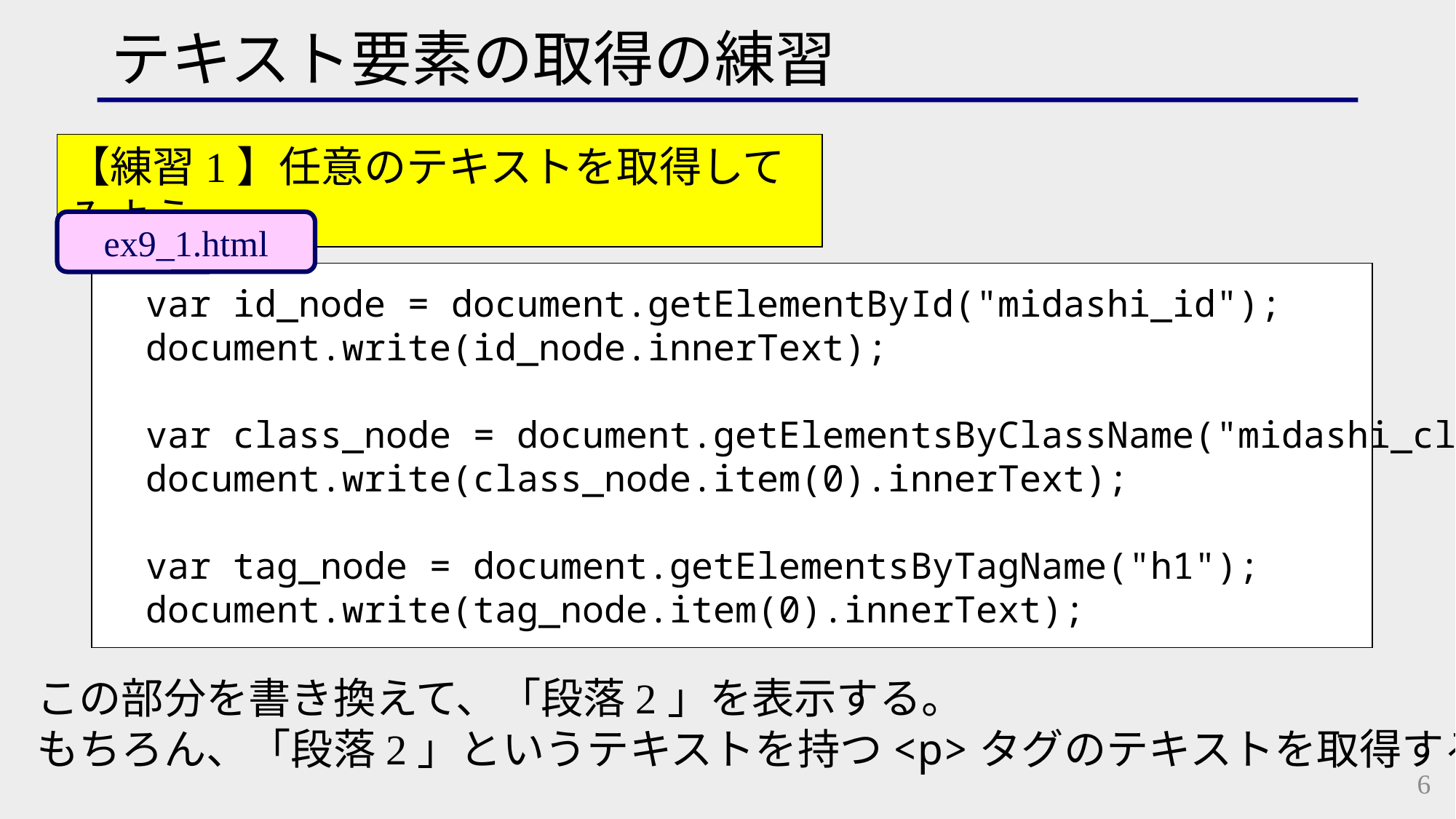

テキスト要素の取得の練習
【練習1】任意のテキストを取得してみよう
ex9_1.html
  var id_node = document.getElementById("midashi_id");
  document.write(id_node.innerText);

  var class_node = document.getElementsByClassName("midashi_class");
  document.write(class_node.item(0).innerText);

  var tag_node = document.getElementsByTagName("h1");
  document.write(tag_node.item(0).innerText);
この部分を書き換えて、「段落2」を表示する。
もちろん、「段落2」というテキストを持つ<p>タグのテキストを取得する。
6